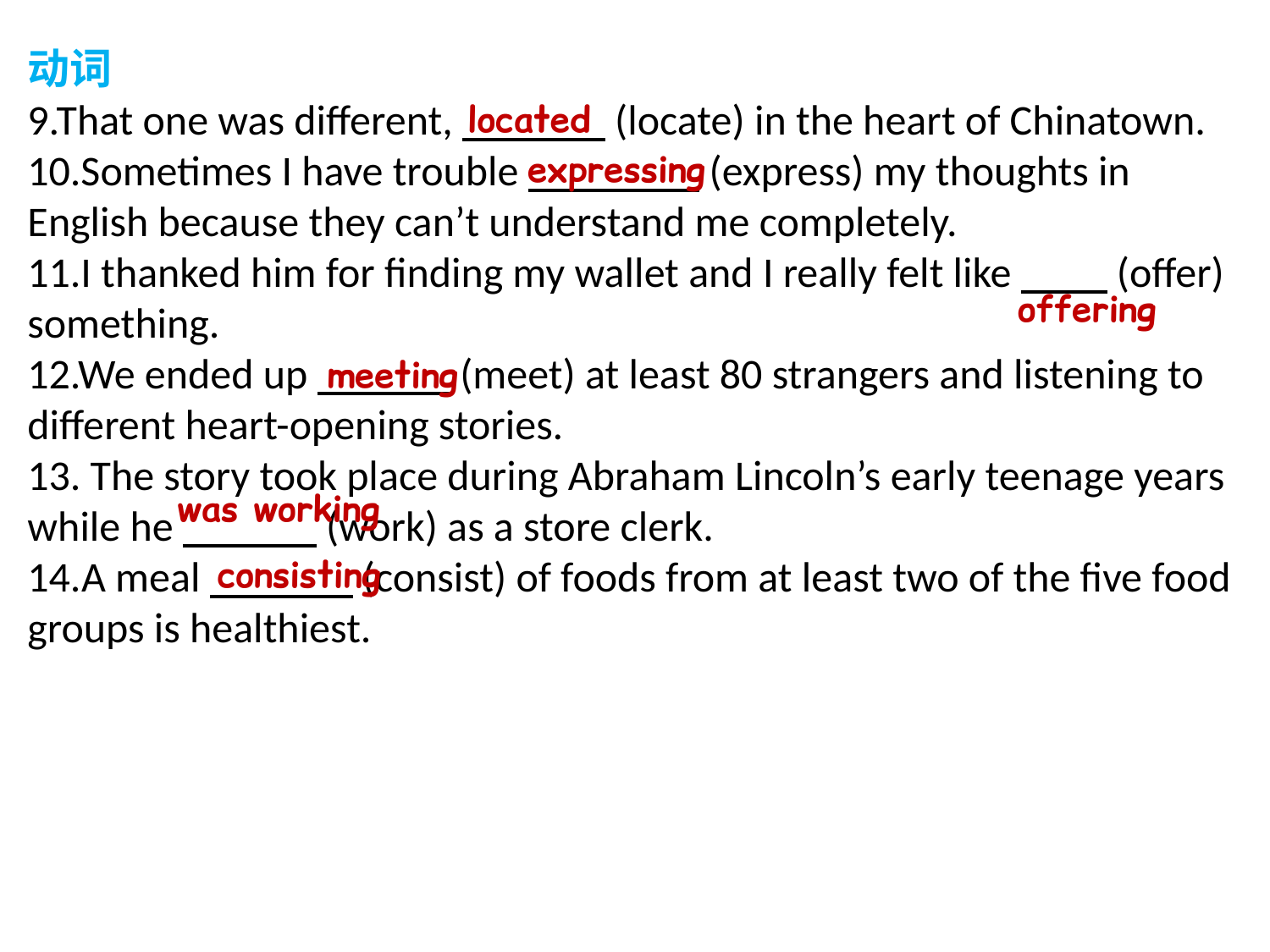

动词
9.That one was different,                 (locate) in the heart of Chinatown.
10.Sometimes I have trouble                    (express) my thoughts in English because they can’t understand me completely.
11.I thanked him for finding my wallet and I really felt like           (offer) something.
12.We ended up                (meet) at least 80 strangers and listening to different heart-opening stories.
13. The story took place during Abraham Lincoln’s early teenage years while he                (work) as a store clerk.
14.A meal                 (consist) of foods from at least two of the five food groups is healthiest.
located
expressing
offering
meeting
was working
consisting